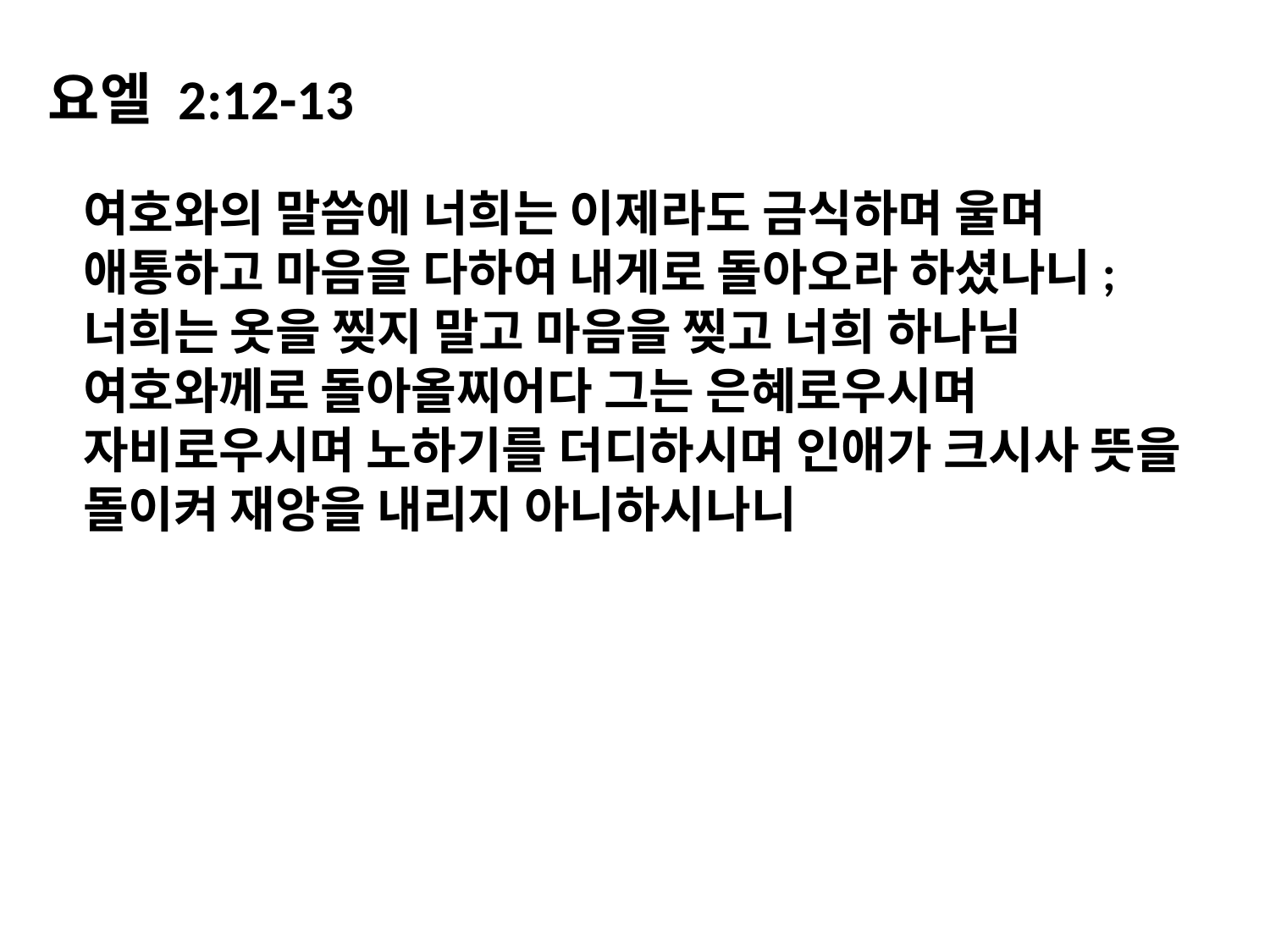

# 요엘 2:12-13
여호와의 말씀에 너희는 이제라도 금식하며 울며 애통하고 마음을 다하여 내게로 돌아오라 하셨나니; 너희는 옷을 찢지 말고 마음을 찢고 너희 하나님 여호와께로 돌아올찌어다 그는 은혜로우시며 자비로우시며 노하기를 더디하시며 인애가 크시사 뜻을 돌이켜 재앙을 내리지 아니하시나니